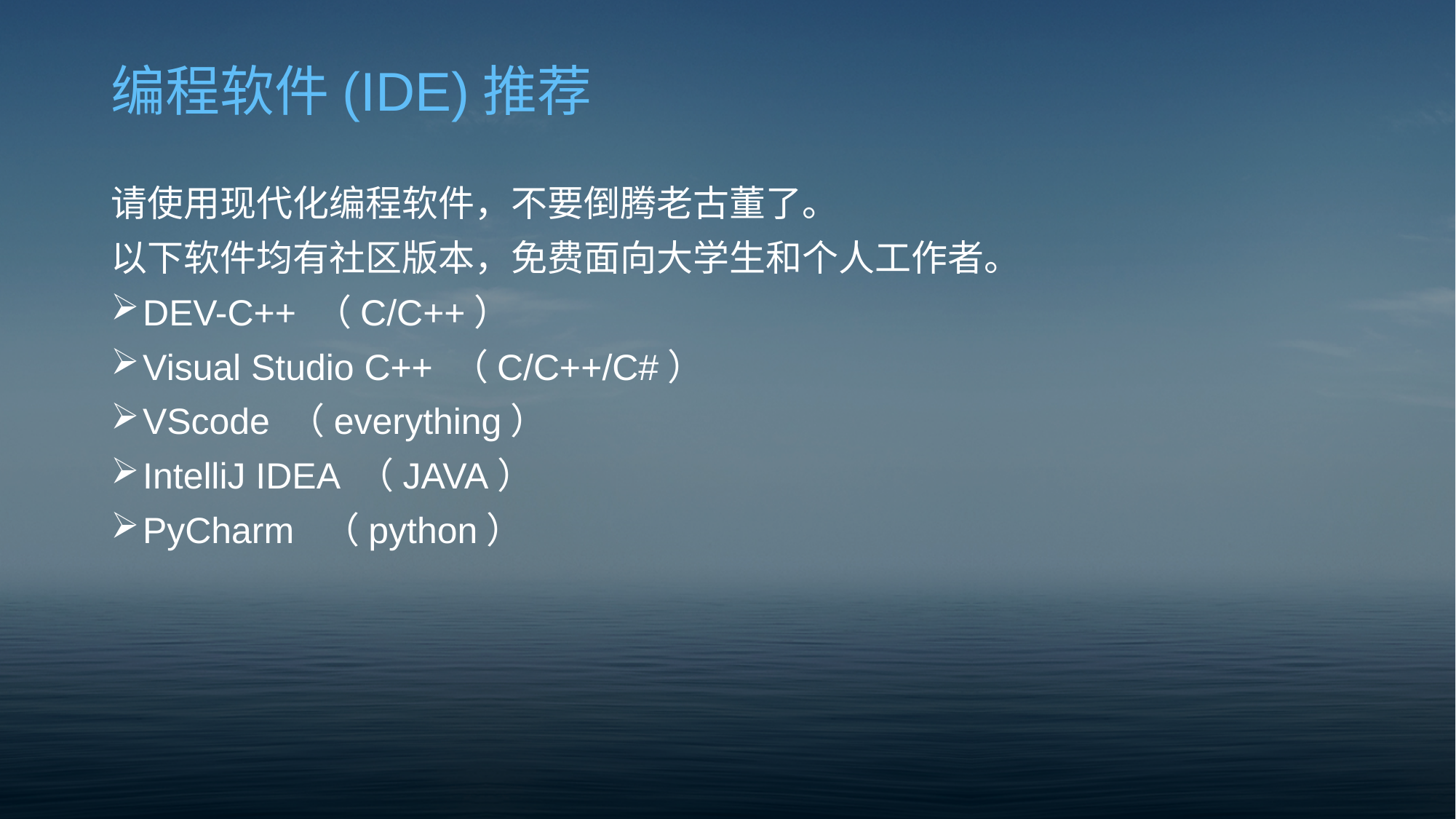

# 编程软件(IDE)推荐
请使用现代化编程软件，不要倒腾老古董了。
以下软件均有社区版本，免费面向大学生和个人工作者。
DEV-C++ （C/C++）
Visual Studio C++ （C/C++/C#）
VScode （everything）
IntelliJ IDEA （JAVA）
PyCharm  （python）